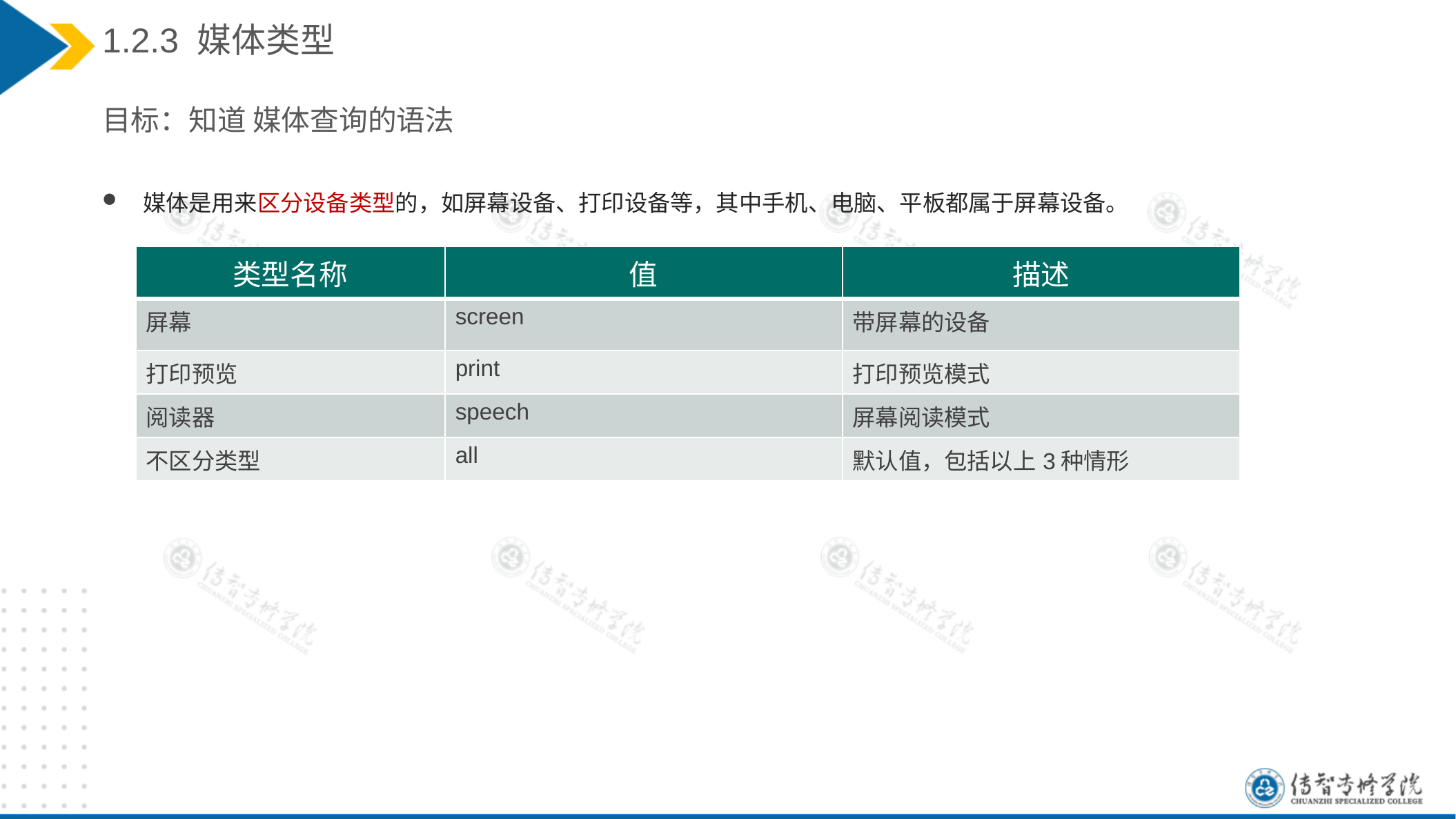

1.2.3 媒体类型
目标：知道 媒体查询的语法

媒体是用来区分设备类型的，如屏幕设备、打印设备等，其中手机、电脑、平板都属于屏幕设备。

| 类型名称 | 值 | 描述 |
| --- | --- | --- |
| 屏幕 | screen | 带屏幕的设备 |
| 打印预览 | print | 打印预览模式 |
| 阅读器 | speech | 屏幕阅读模式 |
| 不区分类型 | all | 默认值，包括以上3种情形 |